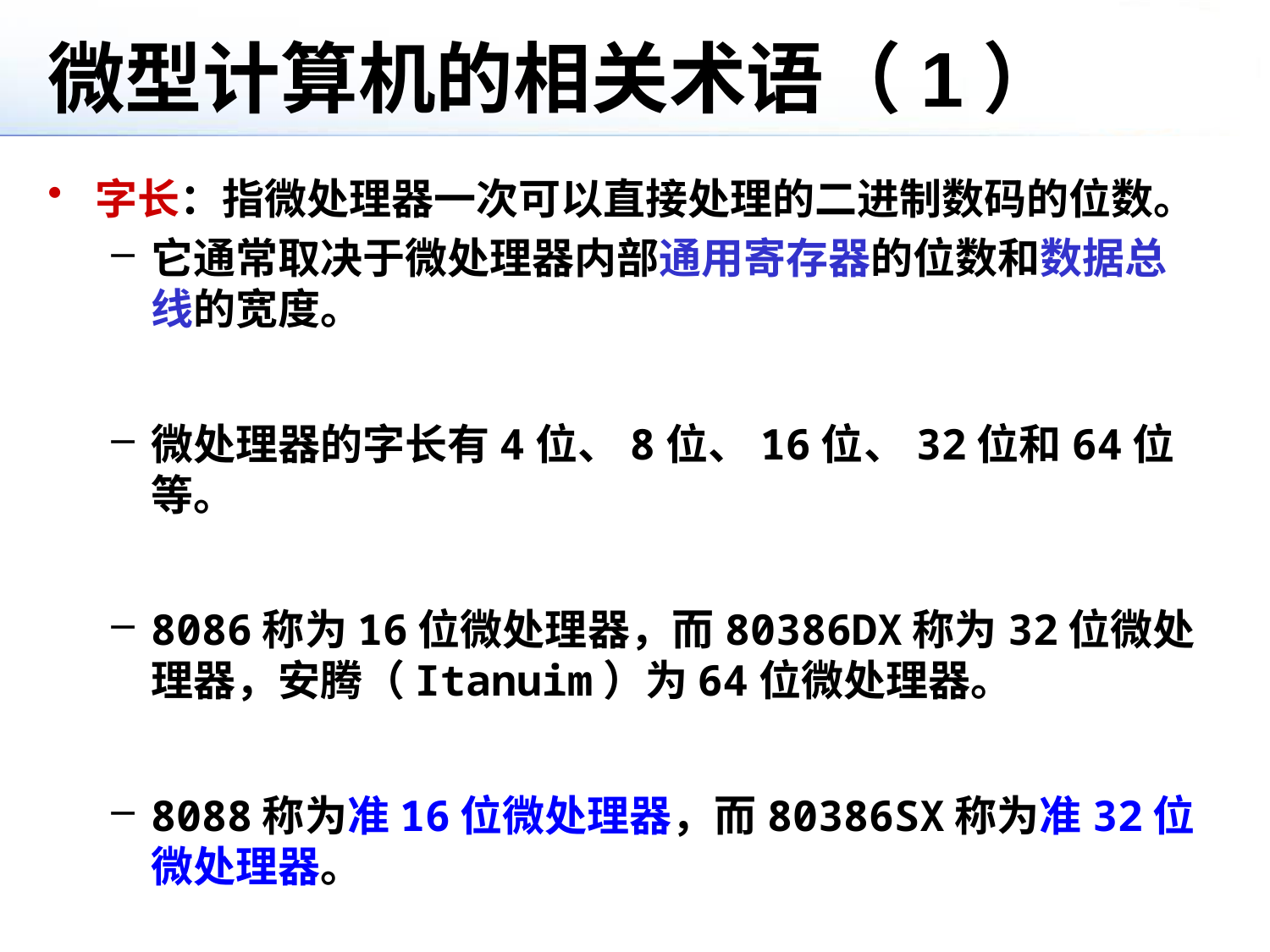

# 微型计算机的相关术语（1）
字长：指微处理器一次可以直接处理的二进制数码的位数。
它通常取决于微处理器内部通用寄存器的位数和数据总线的宽度。

微处理器的字长有4位、8位、16位、32位和64位等。

8086称为16位微处理器，而80386DX称为32位微处理器，安腾（Itanuim）为64位微处理器。

8088称为准16位微处理器，而80386SX称为准32位微处理器。